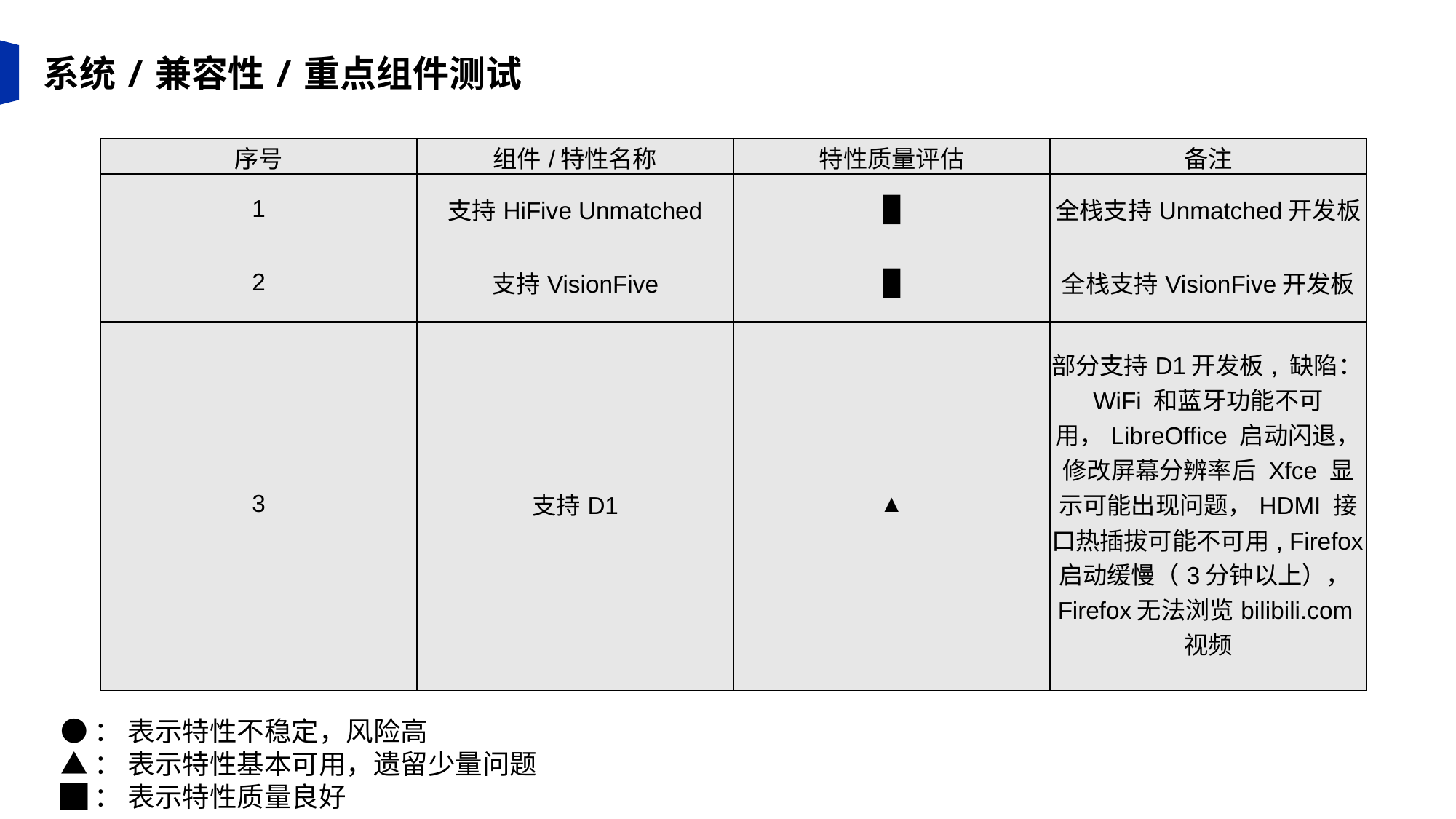

系统/兼容性/重点组件测试

| 序号 | 组件/特性名称 | 特性质量评估 | 备注 |
| --- | --- | --- | --- |
| 1 | 支持HiFive Unmatched | █ | 全栈支持Unmatched开发板 |
| 2 | 支持VisionFive | █ | 全栈支持VisionFive开发板 |
| 3 | 支持D1 | ▲ | 部分支持D1开发板, 缺陷：WiFi 和蓝牙功能不可用，LibreOffice 启动闪退，修改屏幕分辨率后 Xfce 显示可能出现问题，HDMI 接口热插拔可能不可用, Firefox启动缓慢（3分钟以上），Firefox无法浏览bilibili.com视频 |

    ●： 表示特性不稳定，风险高
    ▲： 表示特性基本可用，遗留少量问题
    █： 表示特性质量良好